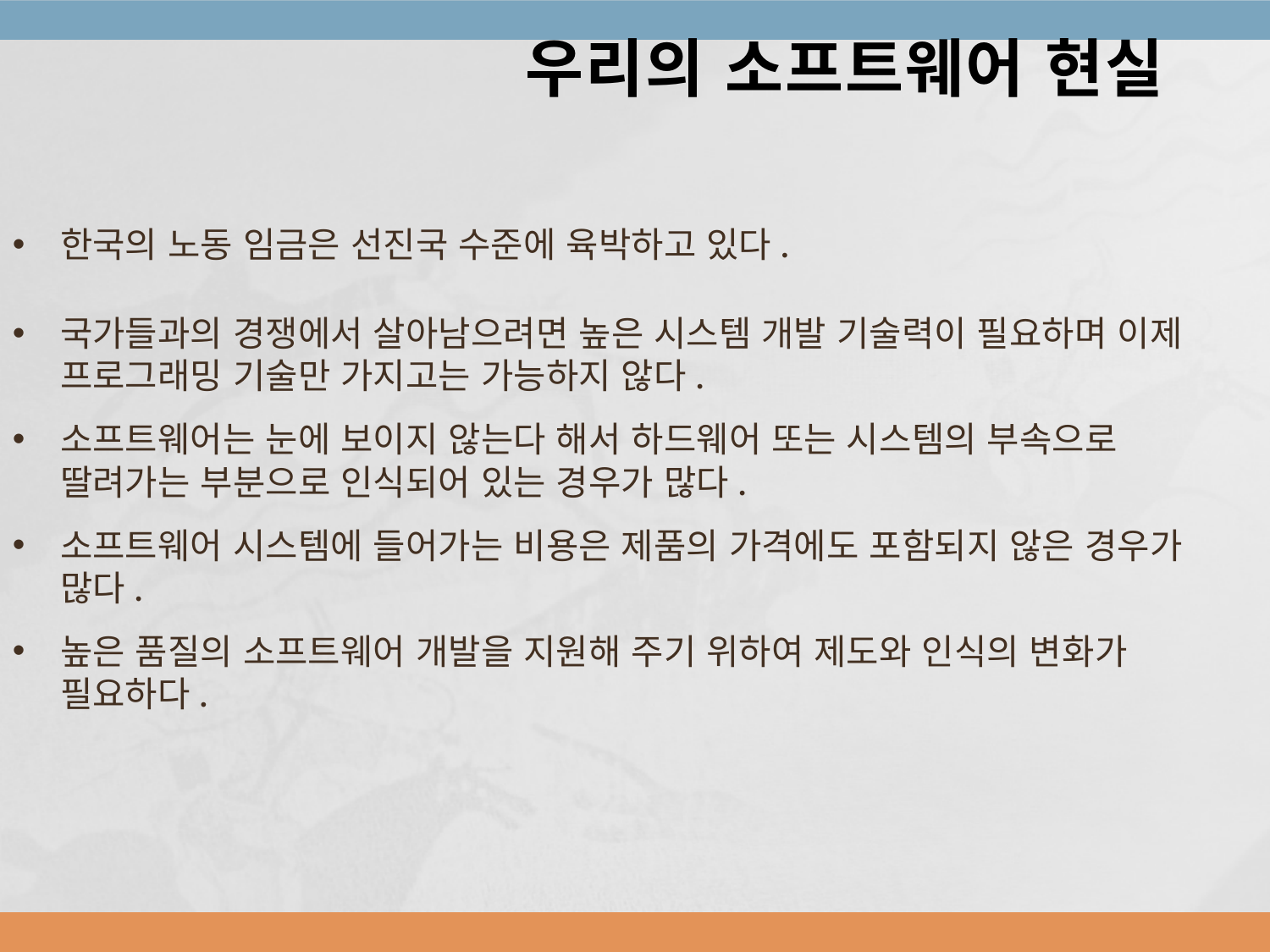

우리의 소프트웨어 현실
한국의 노동 임금은 선진국 수준에 육박하고 있다.

국가들과의 경쟁에서 살아남으려면 높은 시스템 개발 기술력이 필요하며 이제 프로그래밍 기술만 가지고는 가능하지 않다.
소프트웨어는 눈에 보이지 않는다 해서 하드웨어 또는 시스템의 부속으로 딸려가는 부분으로 인식되어 있는 경우가 많다.
소프트웨어 시스템에 들어가는 비용은 제품의 가격에도 포함되지 않은 경우가 많다.
높은 품질의 소프트웨어 개발을 지원해 주기 위하여 제도와 인식의 변화가 필요하다.